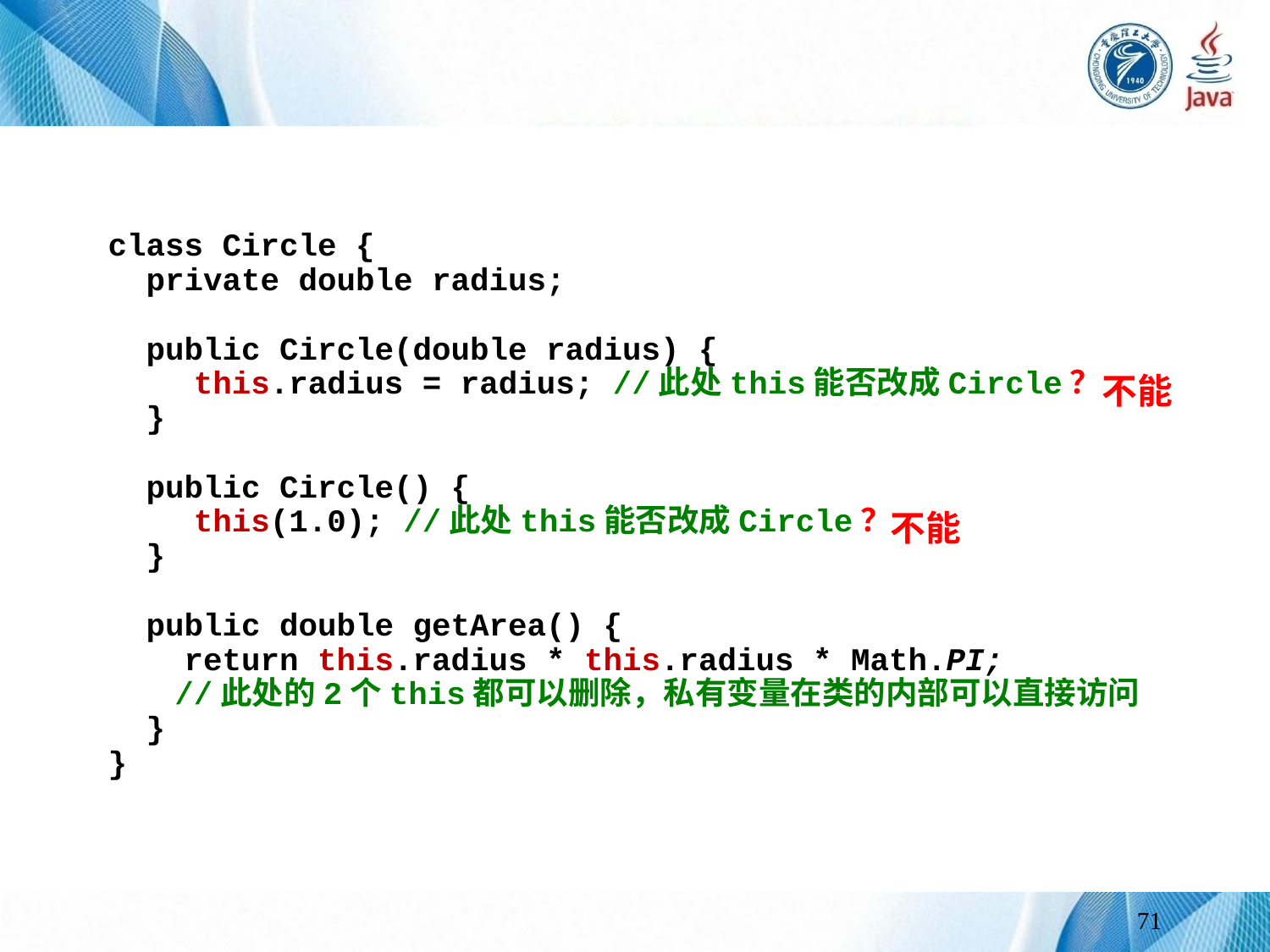

#

class Circle {
  private double radius;

  public Circle(double radius) {
	  this.radius = radius; //此处this能否改成Circle？
  }

  public Circle() {
	  this(1.0); //此处this能否改成Circle？
  }

  public double getArea() {
    return this.radius * this.radius * Math.PI;
	 //此处的2个this都可以删除，私有变量在类的内部可以直接访问
  }
}
不能
不能
71